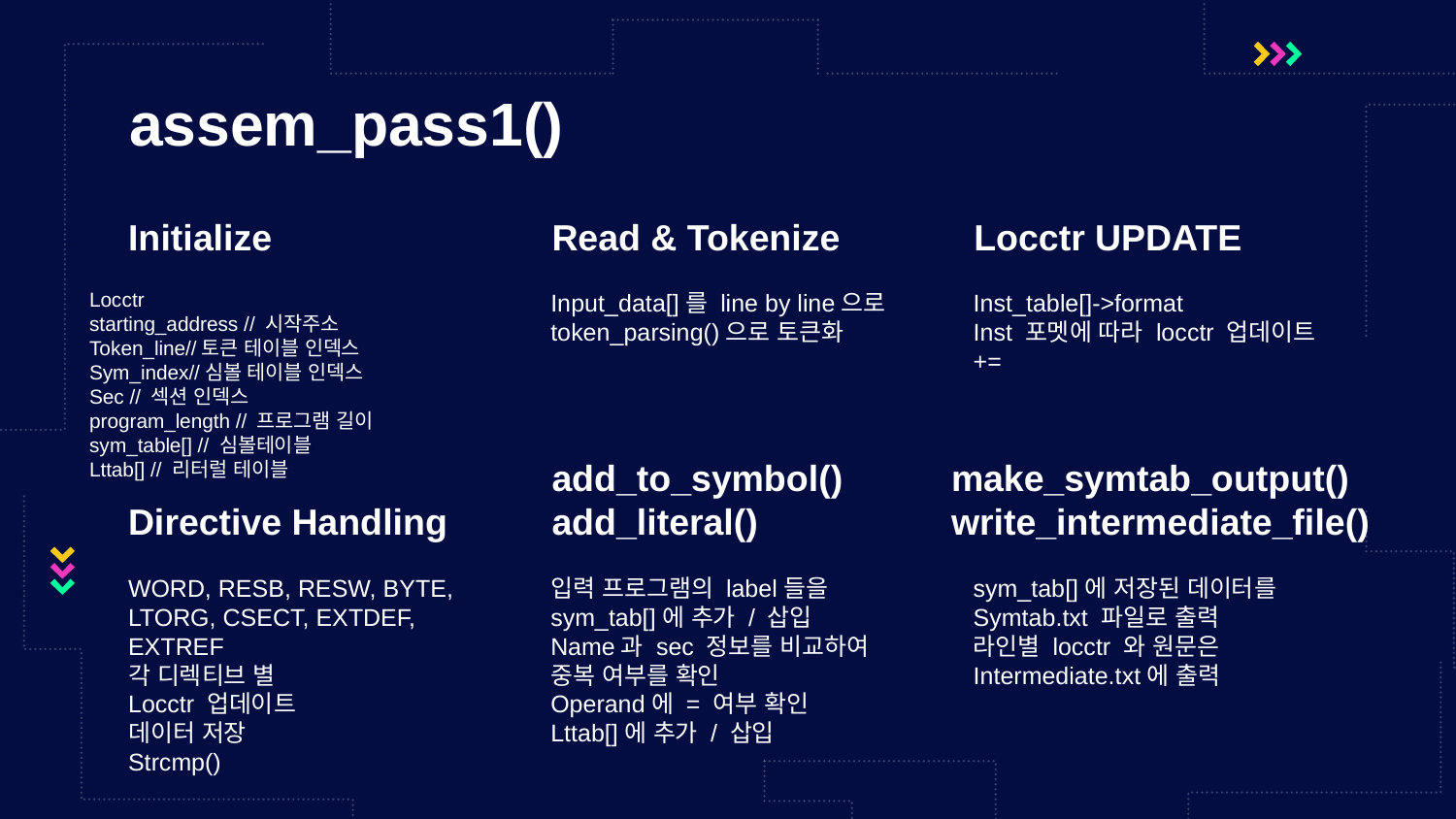

# assem_pass1()
Initialize
Read & Tokenize
Locctr UPDATE
Locctr
starting_address // 시작주소
Token_line//토큰 테이블 인덱스
Sym_index//심볼 테이블 인덱스
Sec // 섹션 인덱스
program_length // 프로그램 길이
sym_table[] // 심볼테이블
Lttab[] // 리터럴 테이블

Input_data[]를 line by line으로 token_parsing()으로 토큰화
Inst_table[]->format
Inst 포멧에 따라 locctr 업데이트
+=
Directive Handling
add_to_symbol()
add_literal()
make_symtab_output()
write_intermediate_file()
입력 프로그램의 label들을
sym_tab[]에 추가 / 삽입
Name과 sec 정보를 비교하여
중복 여부를 확인
Operand에 = 여부 확인
Lttab[]에 추가 / 삽입

WORD, RESB, RESW, BYTE, LTORG, CSECT, EXTDEF, EXTREF
각 디렉티브 별
Locctr 업데이트
데이터 저장
Strcmp()
sym_tab[]에 저장된 데이터를
Symtab.txt 파일로 출력
라인별 locctr 와 원문은
Intermediate.txt에 출력